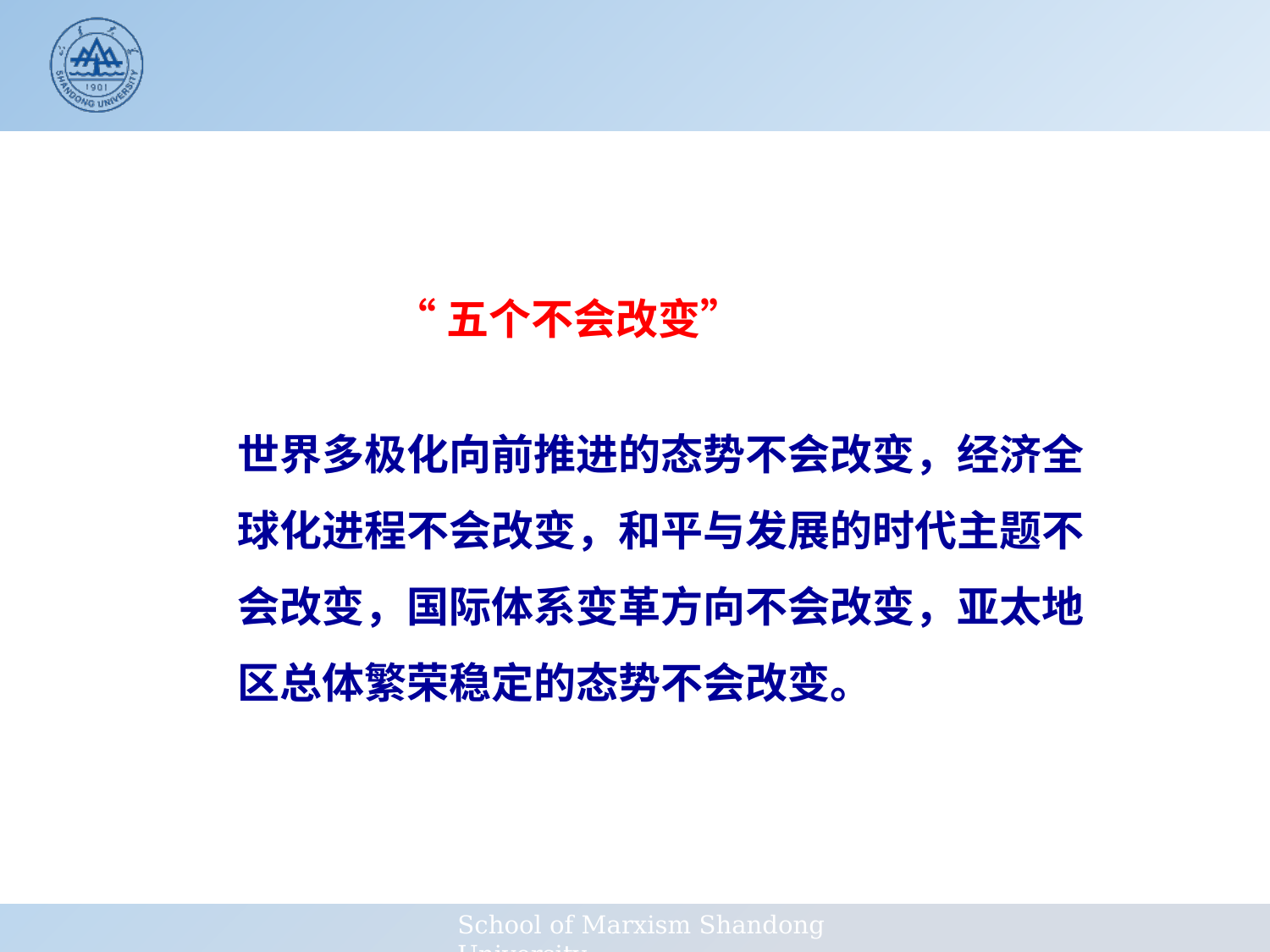

“五个不会改变”
世界多极化向前推进的态势不会改变，经济全球化进程不会改变，和平与发展的时代主题不会改变，国际体系变革方向不会改变，亚太地区总体繁荣稳定的态势不会改变。